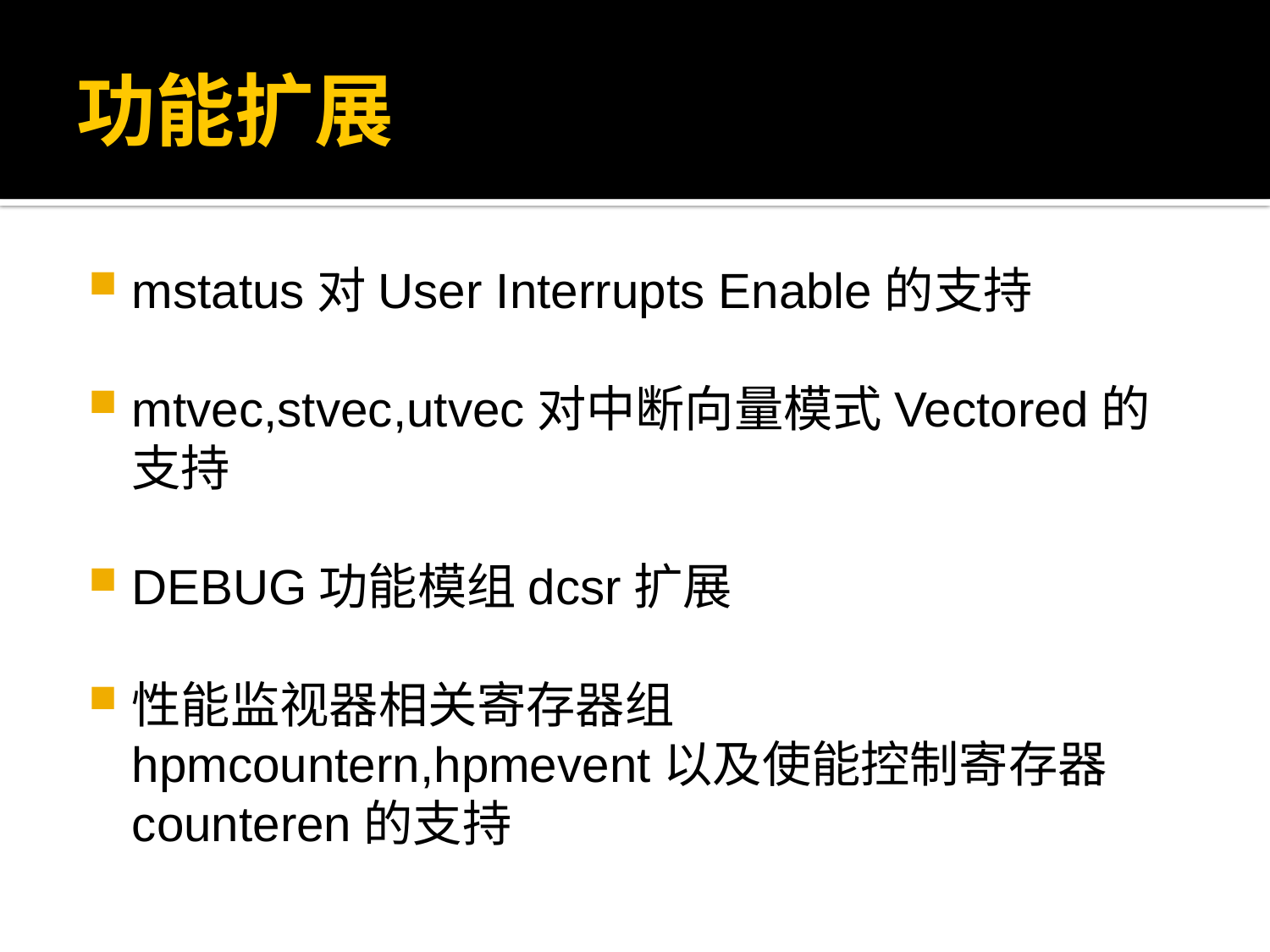

# 功能扩展
mstatus对User Interrupts Enable的支持

mtvec,stvec,utvec对中断向量模式Vectored的支持

DEBUG功能模组dcsr扩展

性能监视器相关寄存器组hpmcountern,hpmevent以及使能控制寄存器counteren的支持